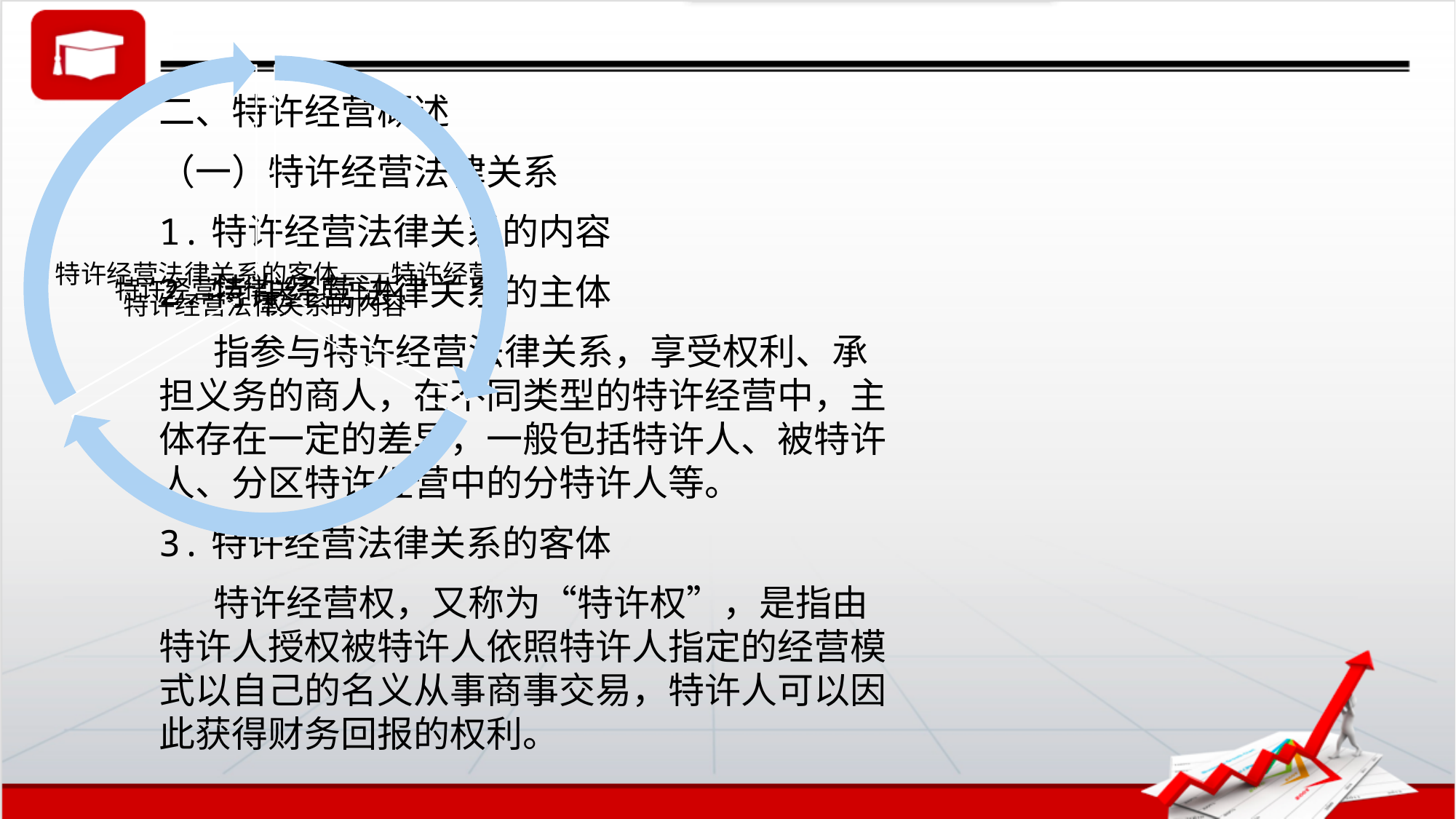

二、特许经营概述
（一）特许经营法律关系
1.特许经营法律关系的内容
2.特许经营法律关系的主体
指参与特许经营法律关系，享受权利、承担义务的商人，在不同类型的特许经营中，主体存在一定的差异，一般包括特许人、被特许人、分区特许经营中的分特许人等。
3.特许经营法律关系的客体
特许经营权，又称为“特许权”，是指由特许人授权被特许人依照特许人指定的经营模式以自己的名义从事商事交易，特许人可以因此获得财务回报的权利。
特许经营法律关系的客体——特许经营权
特许经营法律关系的内容
特许经营法律关系的主体